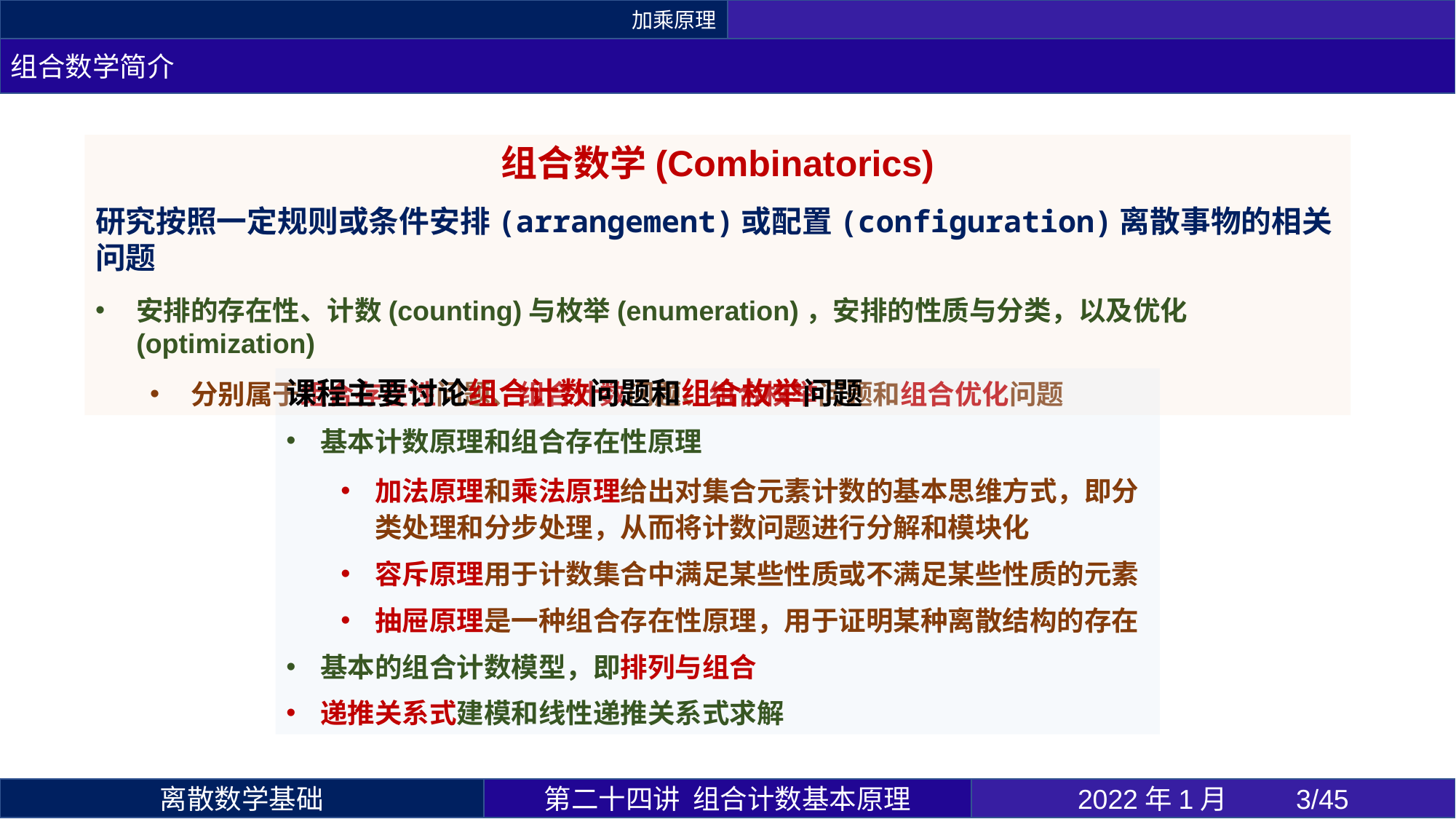

加乘原理
组合数学简介
组合数学(Combinatorics)
研究按照一定规则或条件安排(arrangement)或配置(configuration)离散事物的相关问题
安排的存在性、计数(counting)与枚举(enumeration)，安排的性质与分类，以及优化(optimization)
分别属于组合存在性问题、组合计数问题、组合枚举问题和组合优化问题
课程主要讨论组合计数问题和组合枚举问题
基本计数原理和组合存在性原理
加法原理和乘法原理给出对集合元素计数的基本思维方式，即分类处理和分步处理，从而将计数问题进行分解和模块化
容斥原理用于计数集合中满足某些性质或不满足某些性质的元素
抽屉原理是一种组合存在性原理，用于证明某种离散结构的存在
基本的组合计数模型，即排列与组合
递推关系式建模和线性递推关系式求解
第二十四讲  组合计数基本原理
2022年1月 	3/45
离散数学基础